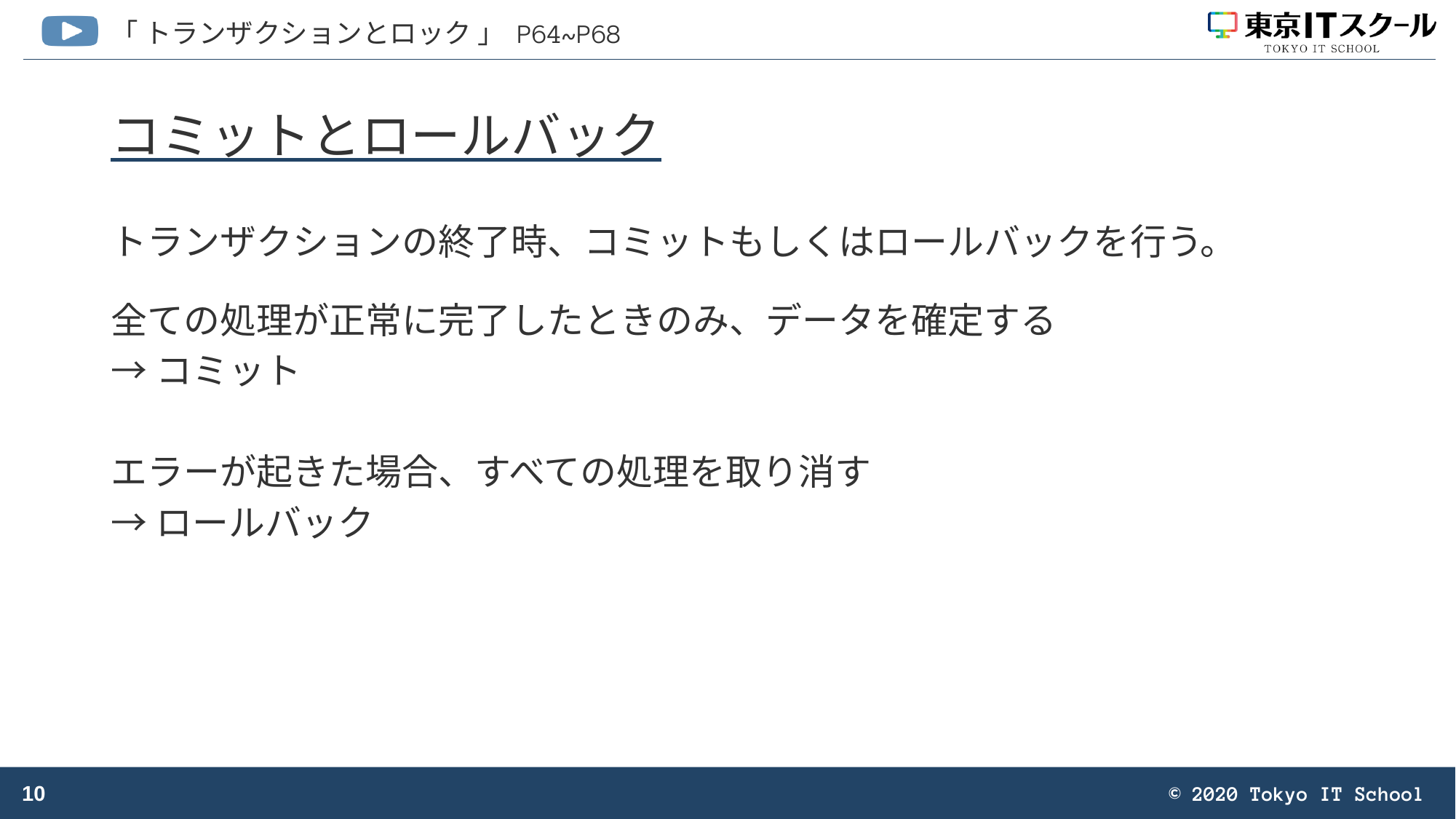

# コミットとロールバック
トランザクションの終了時、コミットもしくはロールバックを行う。
全ての処理が正常に完了したときのみ、データを確定する
→コミット

エラーが起きた場合、すべての処理を取り消す
→ロールバック
10